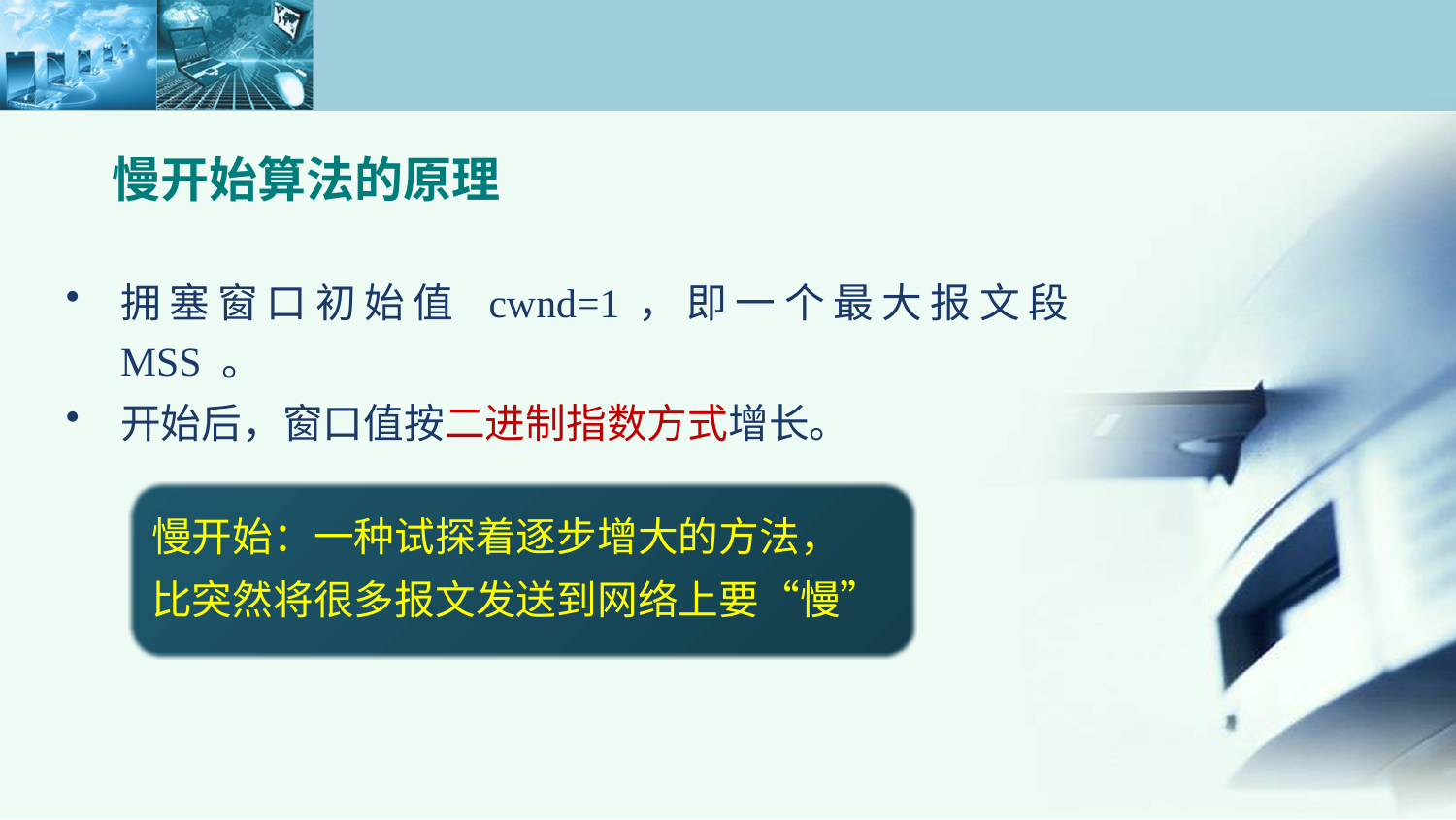

慢开始算法的原理
拥塞窗口初始值 cwnd=1，即一个最大报文段 MSS 。
开始后，窗口值按二进制指数方式增长。

慢开始：一种试探着逐步增大的方法，
比突然将很多报文发送到网络上要“慢”